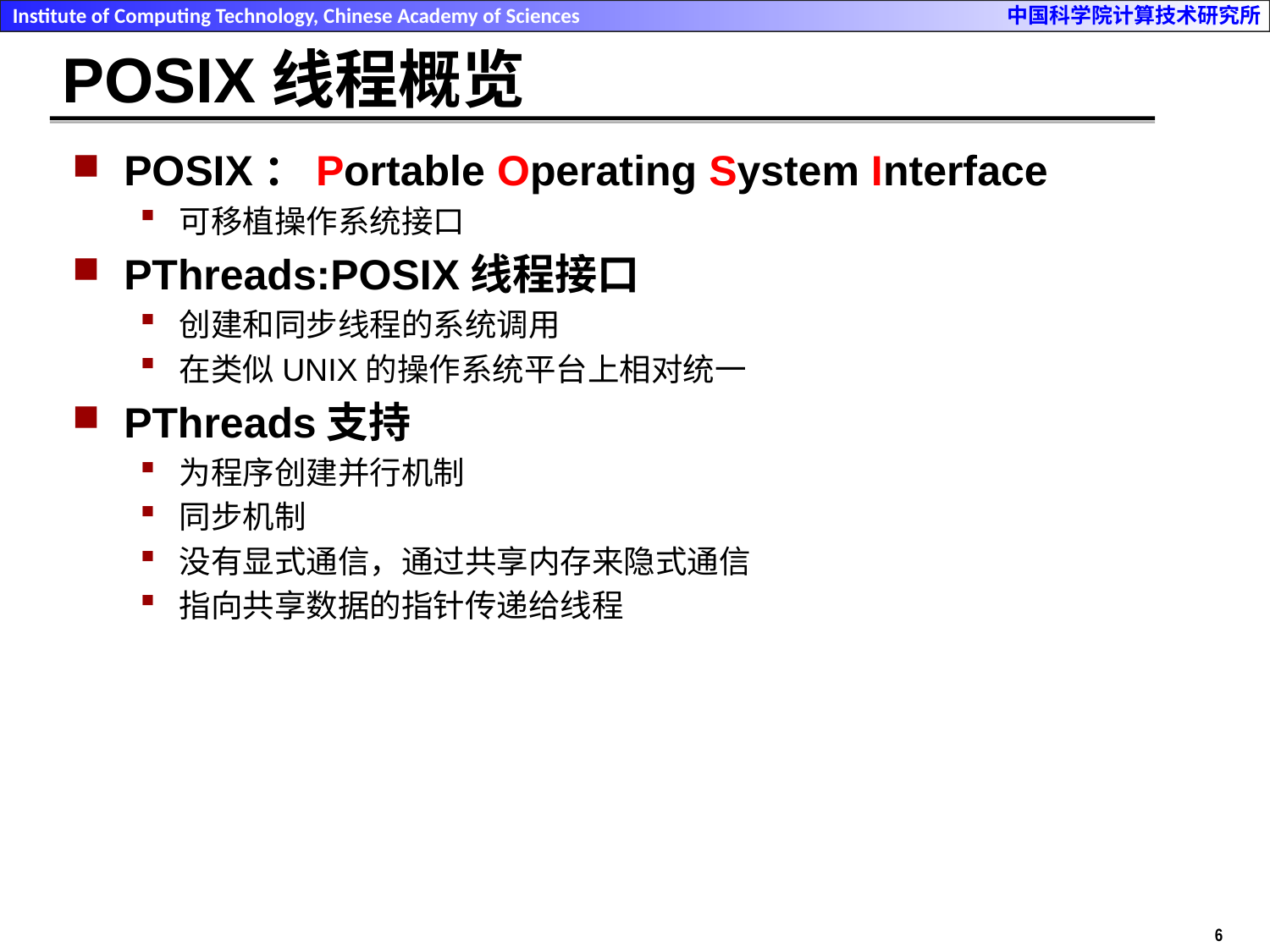

# POSIX线程概览
POSIX：Portable Operating System Interface
可移植操作系统接口
PThreads:POSIX线程接口
创建和同步线程的系统调用
在类似UNIX的操作系统平台上相对统一
PThreads支持
为程序创建并行机制
同步机制
没有显式通信，通过共享内存来隐式通信
指向共享数据的指针传递给线程